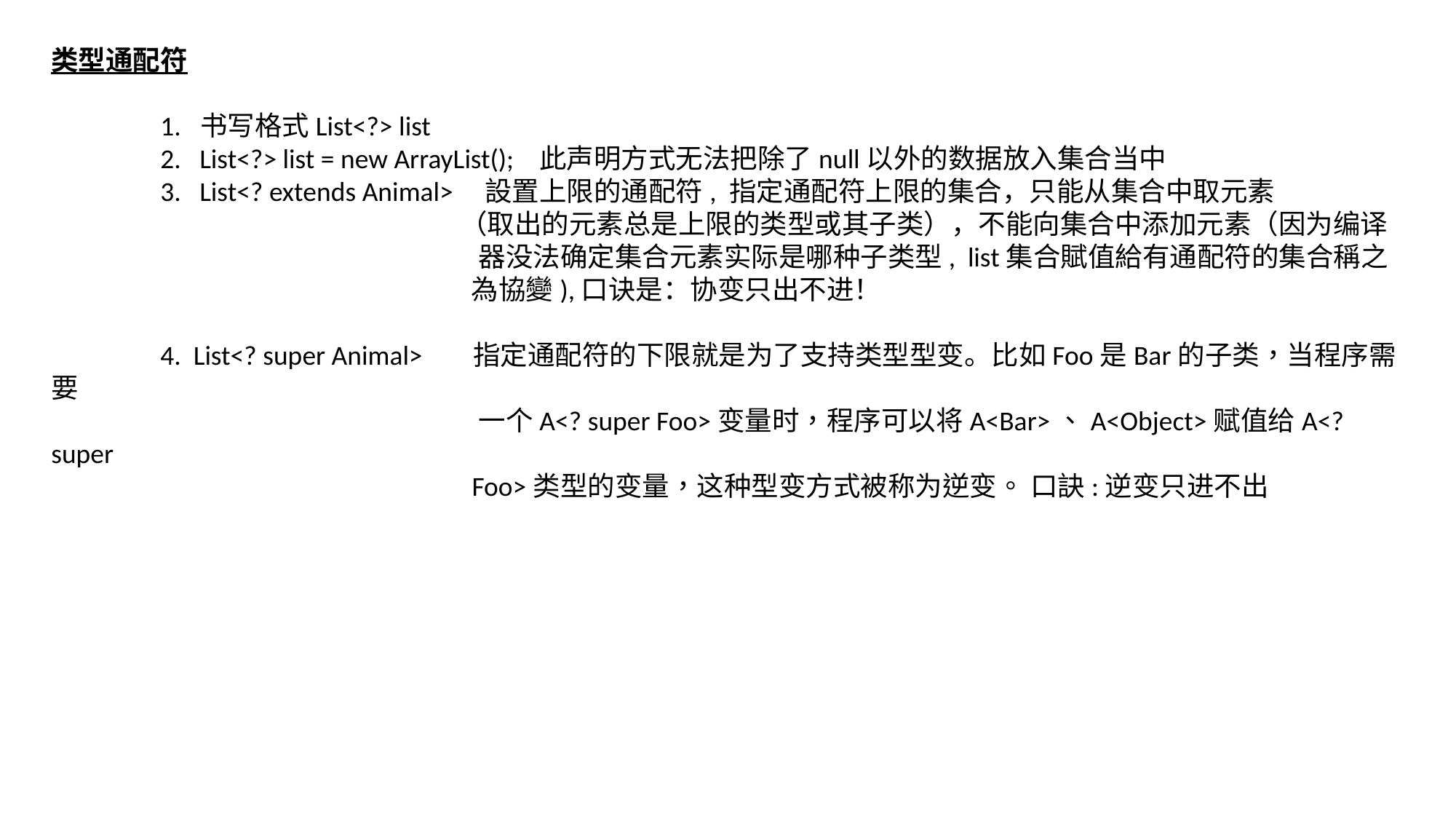

类型通配符

	1.  书写格式List<?> list
	2.   List<?> list = new ArrayList();   此声明方式无法把除了null以外的数据放入集合当中
	3.   List<? extends Animal>    設置上限的通配符, 指定通配符上限的集合，只能从集合中取元素
                                                                 （取出的元素总是上限的类型或其子类），不能向集合中添加元素（因为编译
                                                                    器没法确定集合元素实际是哪种子类型,  list集合賦值給有通配符的集合稱之			               為協變),口诀是：协变只出不进！

	4.  List<? super Animal>       指定通配符的下限就是为了支持类型型变。比如Foo是Bar的子类，当程序需要
                                                                    一个A<? super Foo>变量时，程序可以将A<Bar>、A<Object>赋值给A<? super
                                                                    Foo>类型的变量，这种型变方式被称为逆变。 口訣:逆变只进不出